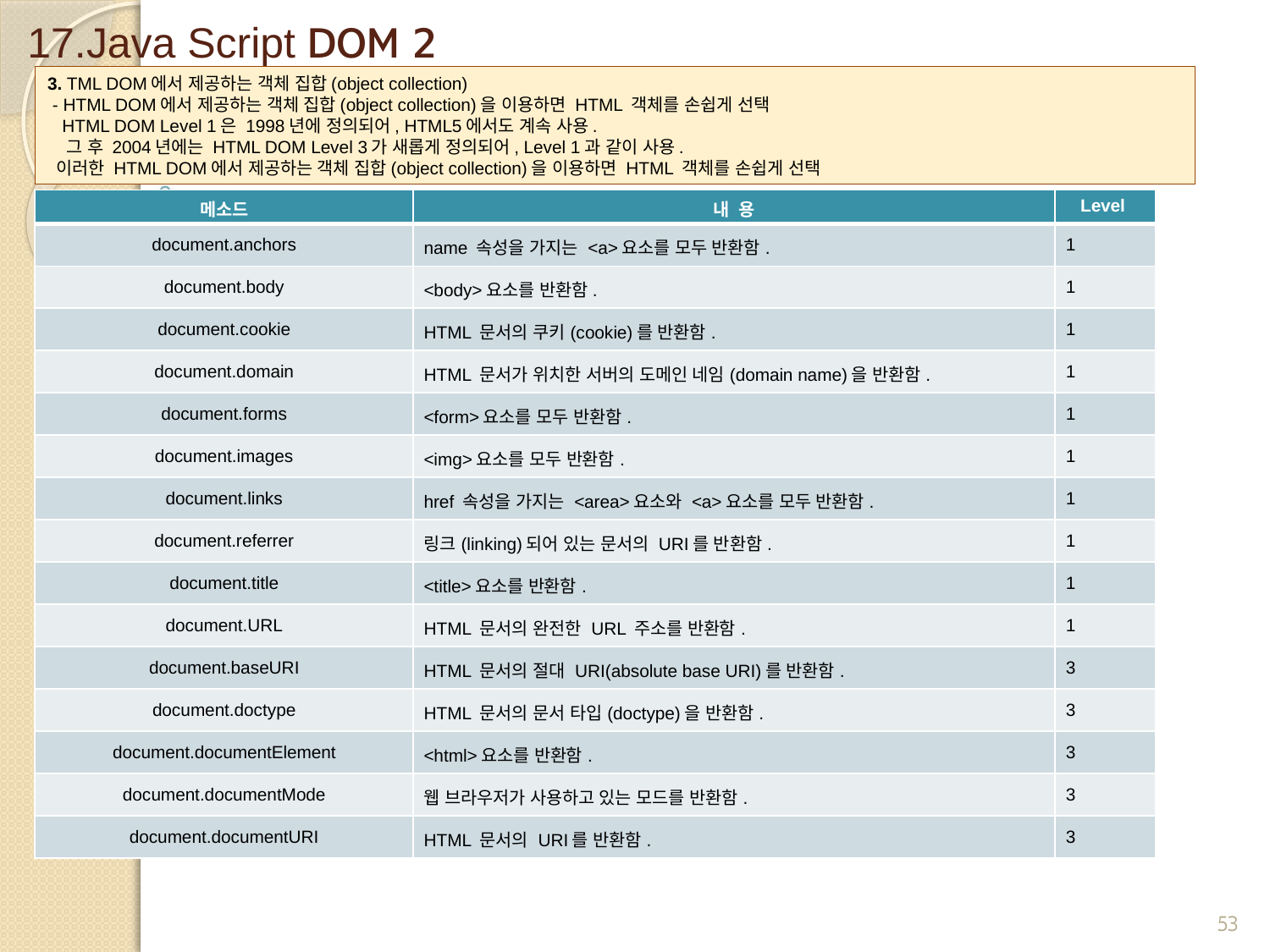

# 17.Java Script DOM 2
3. TML DOM에서 제공하는 객체 집합(object collection)
 - HTML DOM에서 제공하는 객체 집합(object collection)을 이용하면 HTML 객체를 손쉽게 선택
   HTML DOM Level 1은 1998년에 정의되어, HTML5에서도 계속 사용.
   그 후 2004년에는 HTML DOM Level 3가 새롭게 정의되어, Level 1과 같이 사용.
 이러한 HTML DOM에서 제공하는 객체 집합(object collection)을 이용하면 HTML 객체를 손쉽게 선택
| 메소드 | 내 용 | Level |
| --- | --- | --- |
| document.anchors | name 속성을 가지는 <a>요소를 모두 반환함. | 1 |
| document.body | <body>요소를 반환함. | 1 |
| document.cookie | HTML 문서의 쿠키(cookie)를 반환함. | 1 |
| document.domain | HTML 문서가 위치한 서버의 도메인 네임(domain name)을 반환함. | 1 |
| document.forms | <form>요소를 모두 반환함. | 1 |
| document.images | <img>요소를 모두 반환함. | 1 |
| document.links | href 속성을 가지는 <area>요소와 <a>요소를 모두 반환함. | 1 |
| document.referrer | 링크(linking)되어 있는 문서의 URI를 반환함. | 1 |
| document.title | <title>요소를 반환함. | 1 |
| document.URL | HTML 문서의 완전한 URL 주소를 반환함. | 1 |
| document.baseURI | HTML 문서의 절대 URI(absolute base URI)를 반환함. | 3 |
| document.doctype | HTML 문서의 문서 타입(doctype)을 반환함. | 3 |
| document.documentElement | <html>요소를 반환함. | 3 |
| document.documentMode | 웹 브라우저가 사용하고 있는 모드를 반환함. | 3 |
| document.documentURI | HTML 문서의 URI를 반환함. | 3 |
53